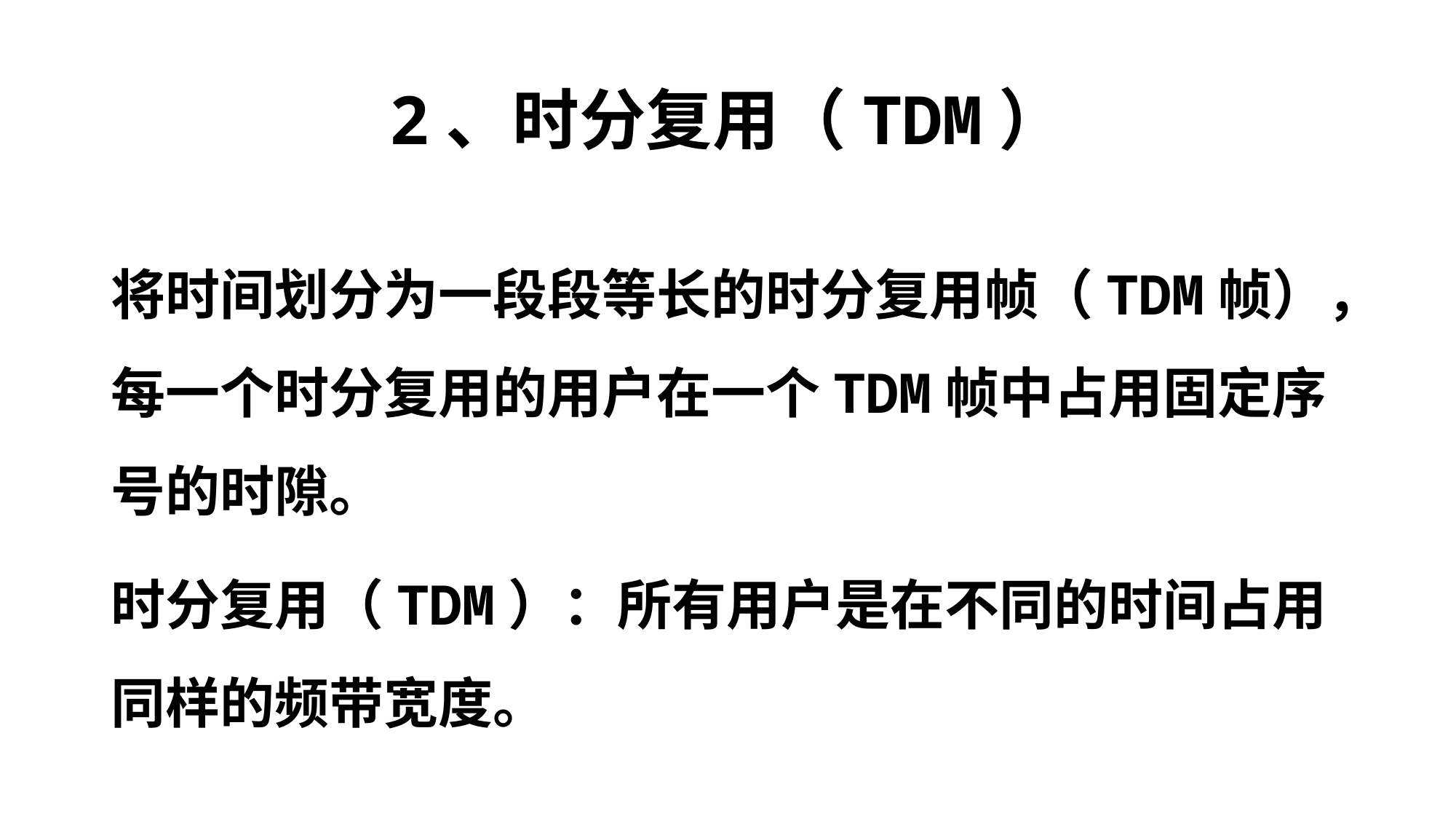

# 2、时分复用（TDM）
将时间划分为一段段等长的时分复用帧（TDM帧），每一个时分复用的用户在一个TDM帧中占用固定序号的时隙。
时分复用（TDM）：所有用户是在不同的时间占用同样的频带宽度。